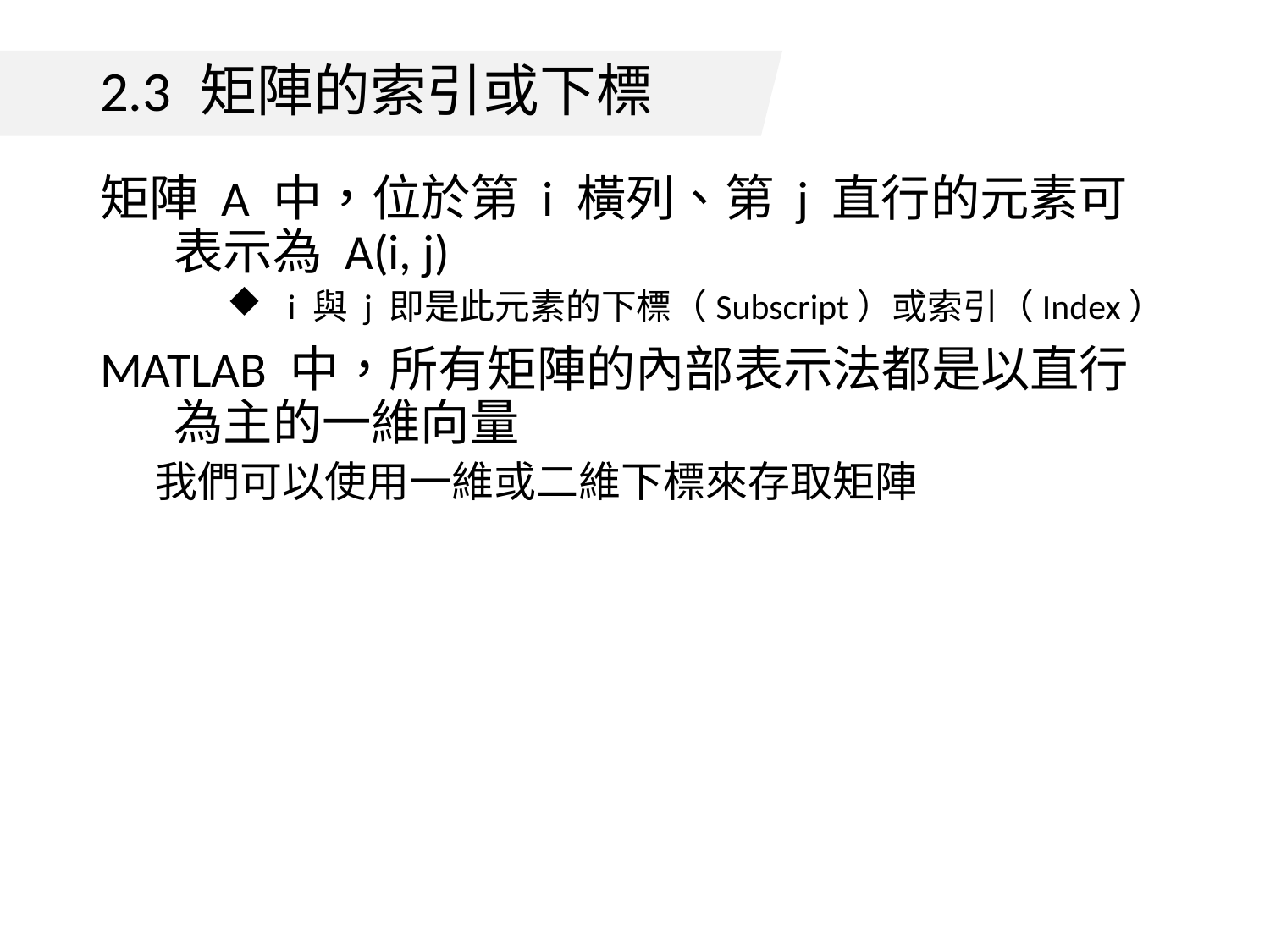

# 2.3 矩陣的索引或下標
矩陣 A 中，位於第 i 橫列、第 j 直行的元素可表示為 A(i, j)
 i 與 j 即是此元素的下標（Subscript）或索引（Index）
MATLAB 中，所有矩陣的內部表示法都是以直行為主的一維向量
我們可以使用一維或二維下標來存取矩陣